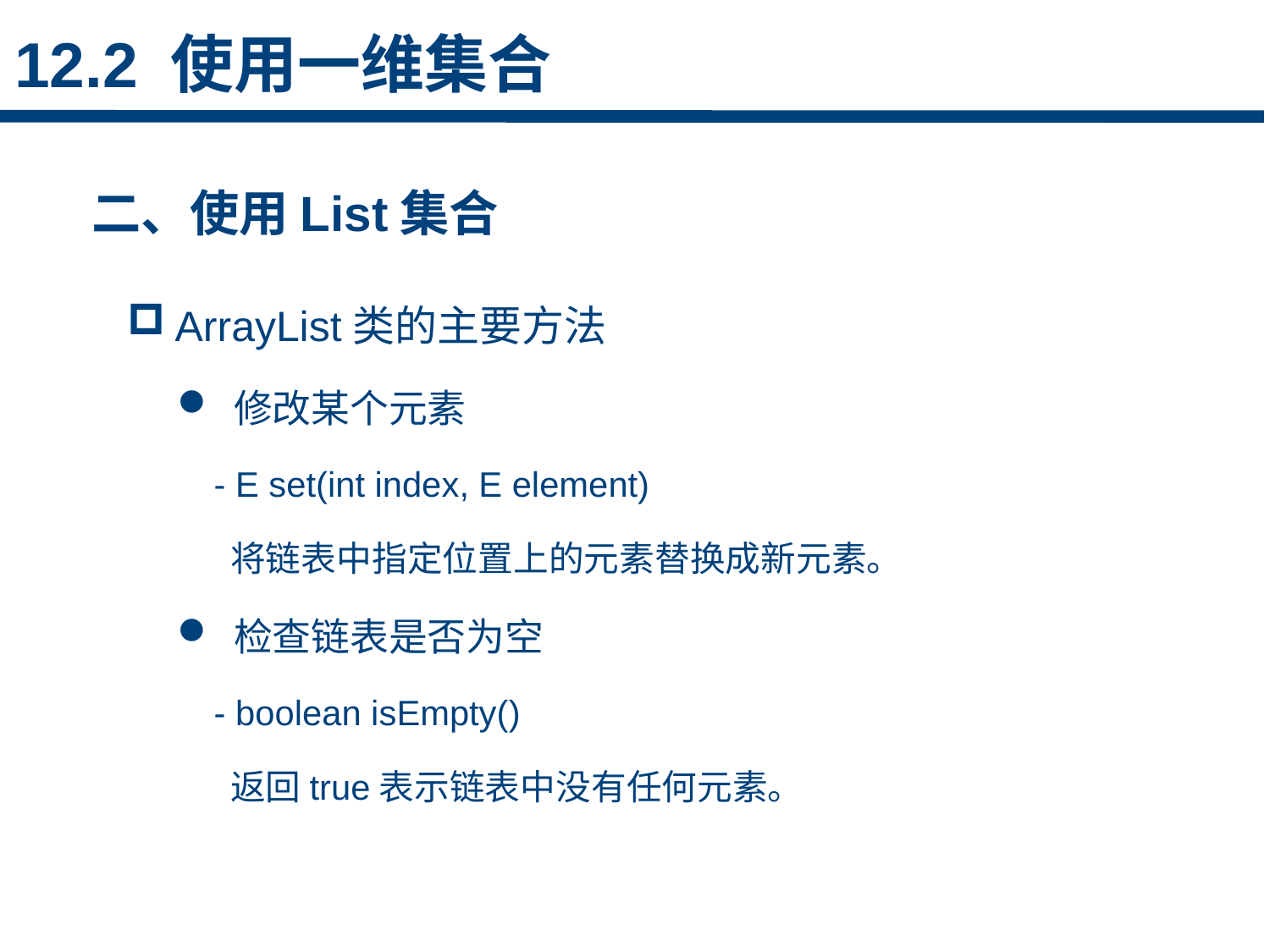

12.2 使用一维集合
二、使用List集合
ArrayList类的主要方法
 修改某个元素
    - E set(int index, E element)
      将链表中指定位置上的元素替换成新元素。
 检查链表是否为空
    - boolean isEmpty()
      返回true表示链表中没有任何元素。
点击添加文本
点击添加文本
点击添加文本
点击添加文本